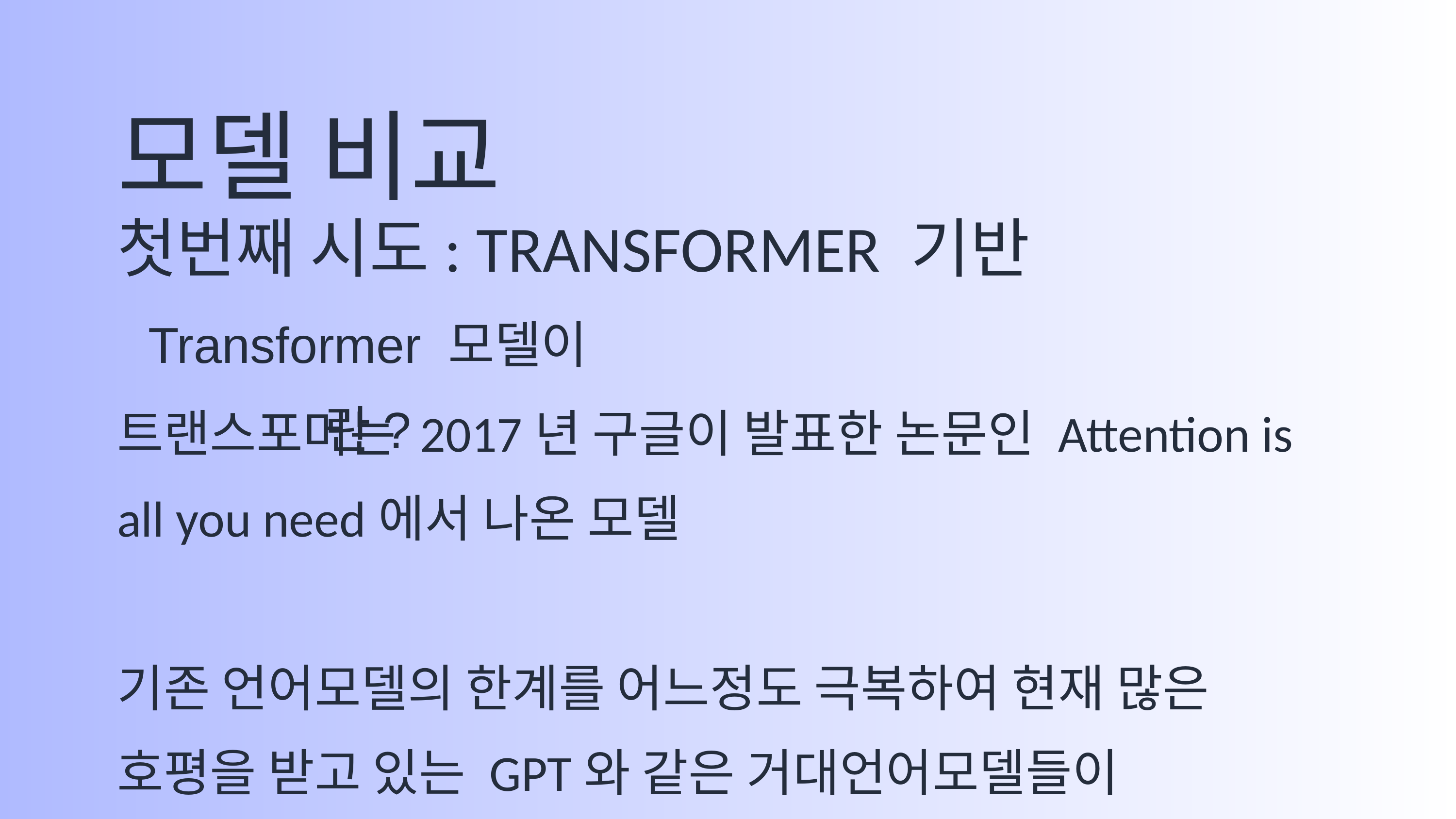

모델 비교
첫번째 시도: TRANSFORMER 기반
Transformer 모델이란?
트랜스포머는 2017년 구글이 발표한 논문인 Attention is all you need에서 나온 모델

기존 언어모델의 한계를 어느정도 극복하여 현재 많은 호평을 받고 있는 GPT와 같은 거대언어모델들이 트랜스포머를 활용하여 만들어졌음